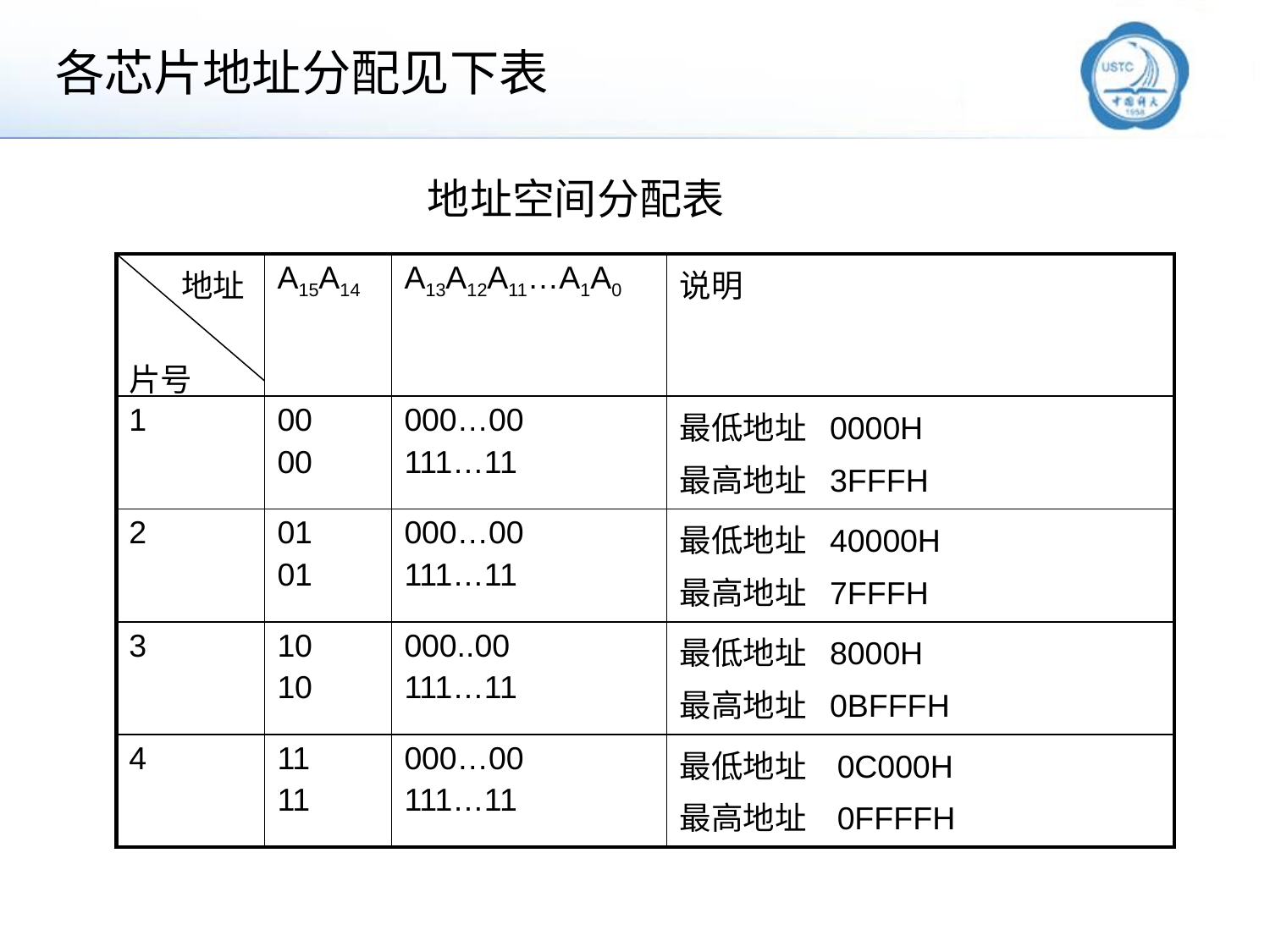

各芯片地址分配见下表
地址空间分配表
| 地址 片号 | A15A14 | A13A12A11…A1A0 | 说明 |
| --- | --- | --- | --- |
| 1 | 00 00 | 000…00 111…11 | 最低地址 0000H 最高地址 3FFFH |
| 2 | 01 01 | 000…00 111…11 | 最低地址 40000H 最高地址 7FFFH |
| 3 | 10 10 | 000..00 111…11 | 最低地址 8000H 最高地址 0BFFFH |
| 4 | 11 11 | 000…00 111…11 | 最低地址 0C000H 最高地址 0FFFFH |